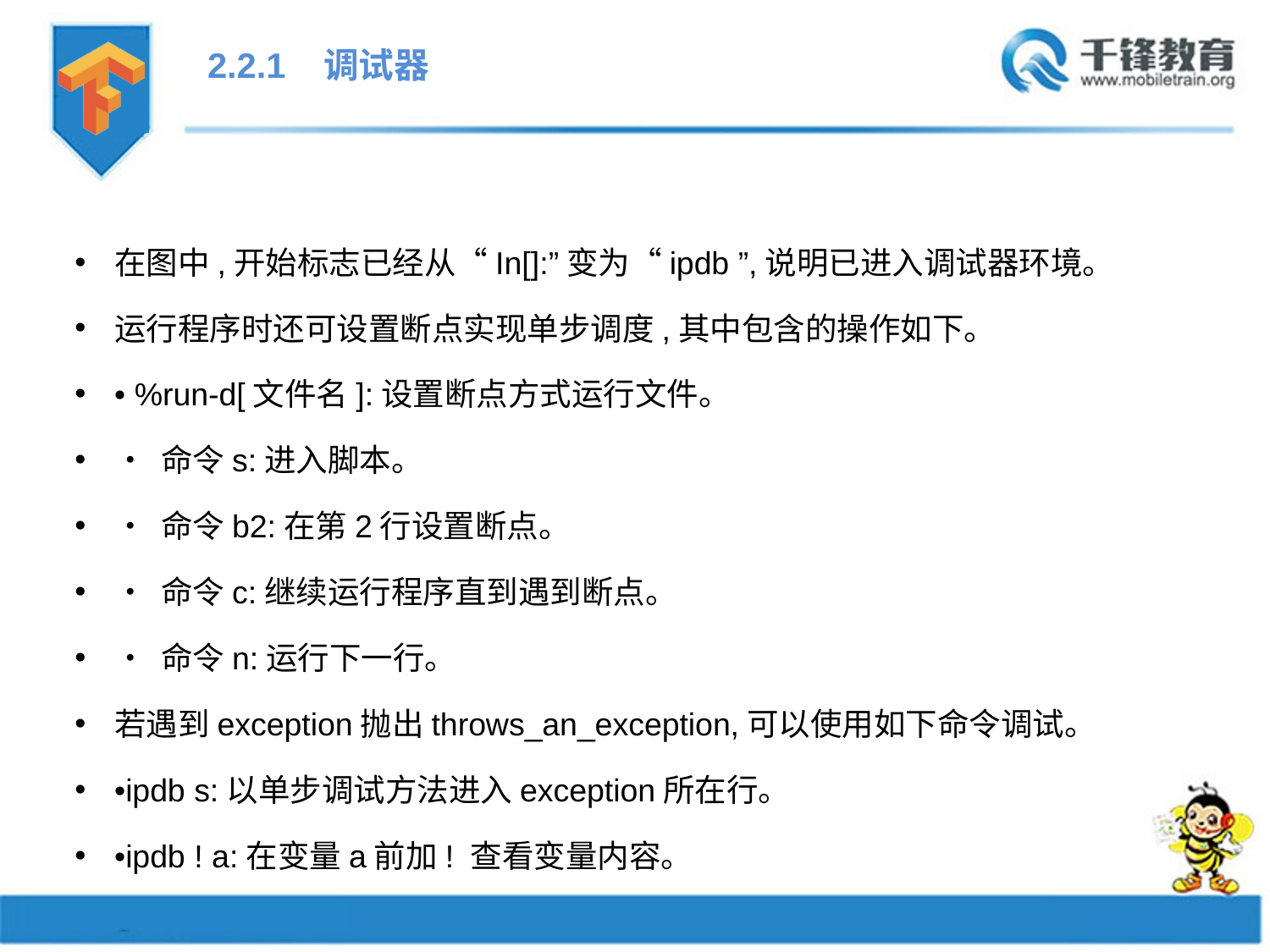

2.2.1   调试器
在图中,开始标志已经从“In[]:”变为“ipdb ”,说明已进入调试器环境。
运行程序时还可设置断点实现单步调度,其中包含的操作如下。
• %run-d[文件名]:设置断点方式运行文件。
• 命令s:进入脚本。
• 命令b2:在第2行设置断点。
• 命令c:继续运行程序直到遇到断点。
• 命令n:运行下一行。
若遇到exception抛出throws_an_exception,可以使用如下命令调试。
•ipdb s:以单步调试方法进入exception所在行。
•ipdb ! a:在变量a前加! 查看变量内容。